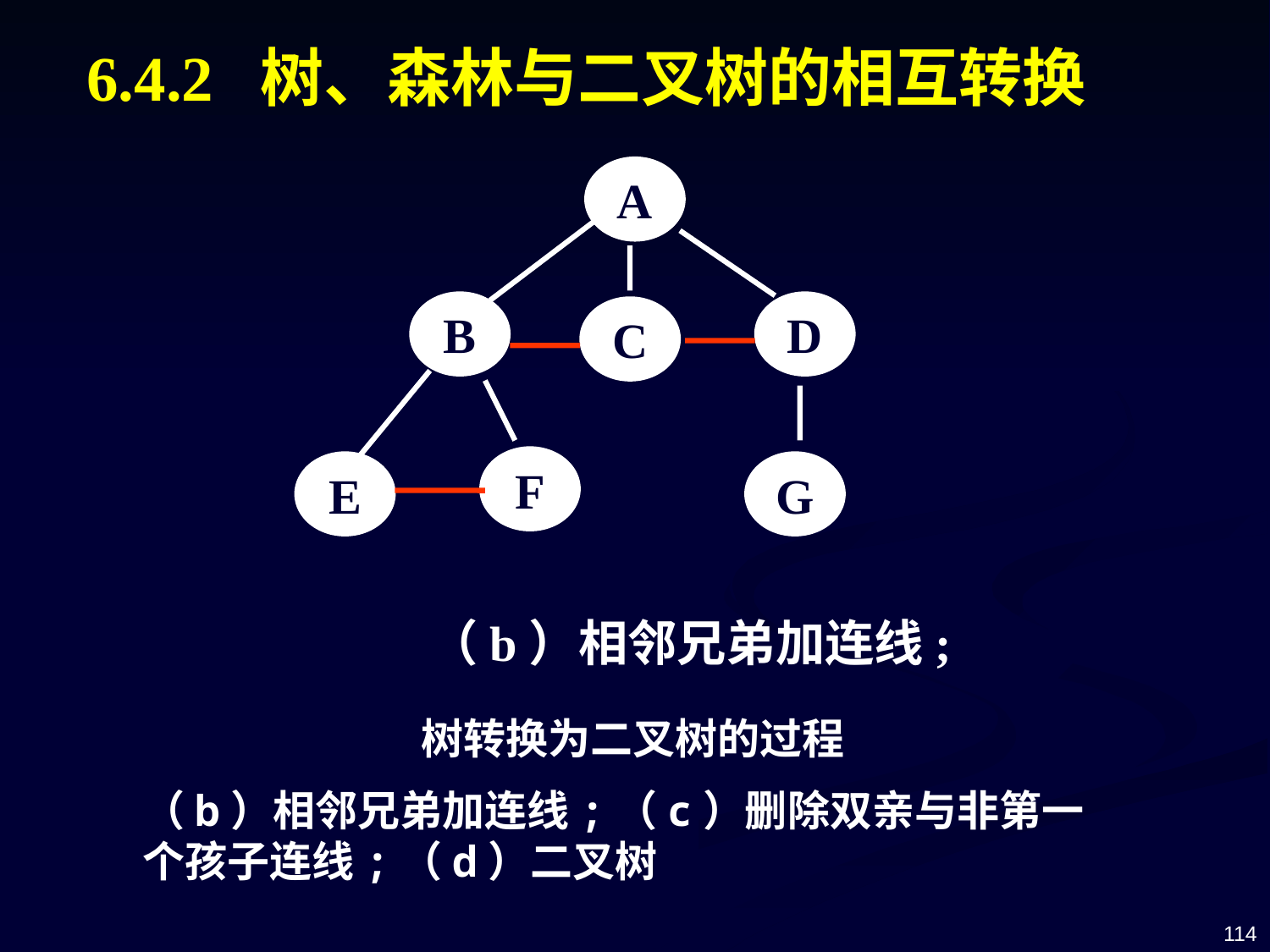

6.4.2  树、森林与二叉树的相互转换
A

B
D
C

F
E
G

（b）相邻兄弟加连线;
树转换为二叉树的过程
（b）相邻兄弟加连线;（c）删除双亲与非第一个孩子连线;（d）二叉树
114